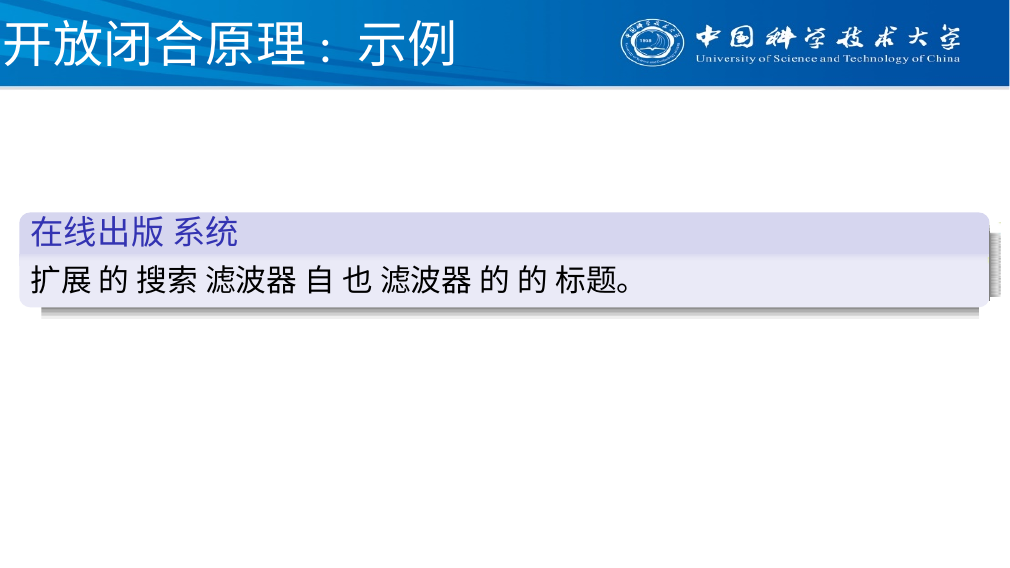

# 开放闭合原理: 示例
在线出版 系统
扩展 的 搜索 滤波器 自 也 滤波器 的 的 标题。